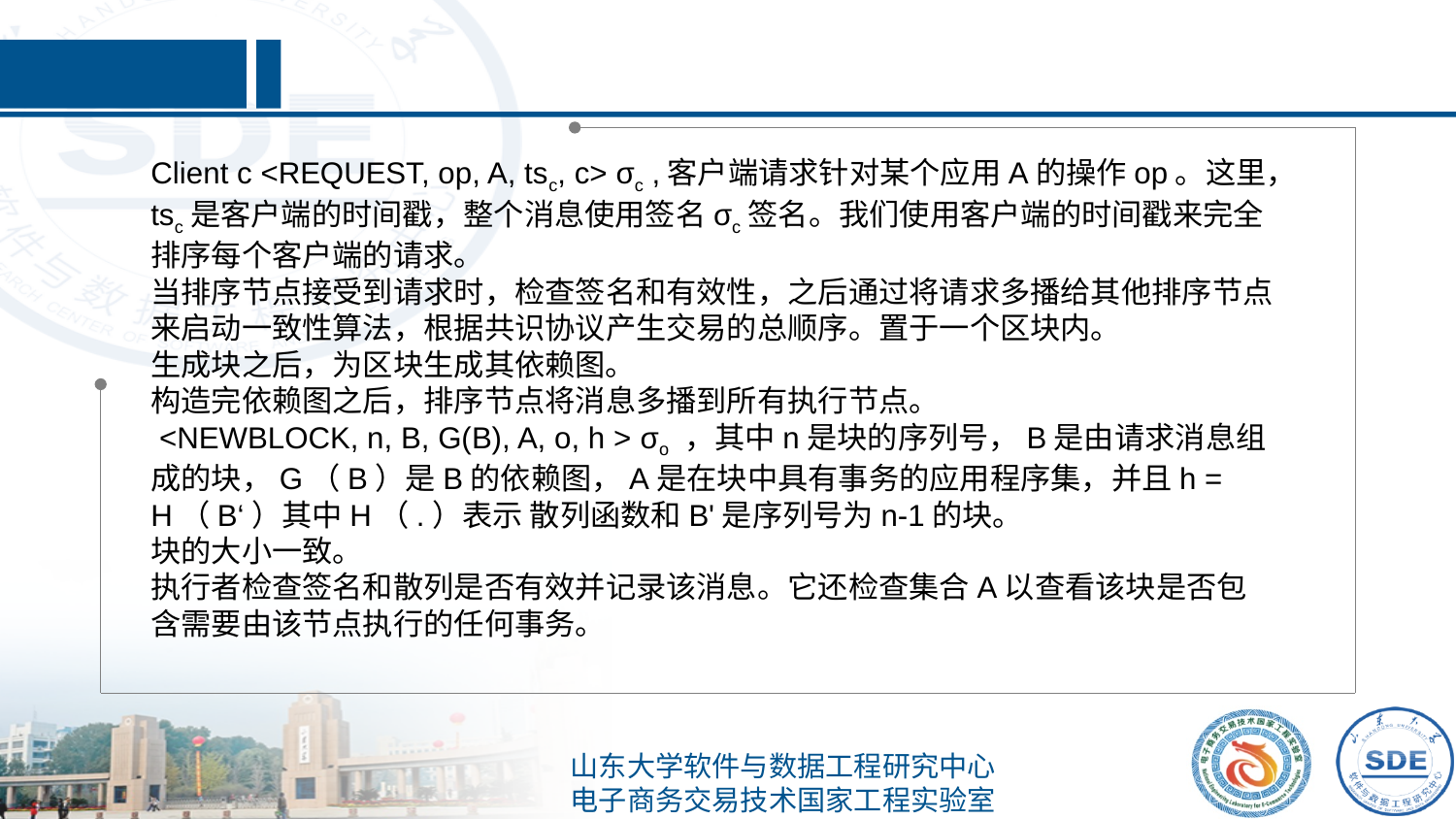

Client c <REQUEST, op, A, tsc, c> σc ,客户端请求针对某个应用A的操作op。这里，tsc是客户端的时间戳，整个消息使用签名σc签名。我们使用客户端的时间戳来完全排序每个客户端的请求。
当排序节点接受到请求时，检查签名和有效性，之后通过将请求多播给其他排序节点来启动一致性算法，根据共识协议产生交易的总顺序。置于一个区块内。
生成块之后，为区块生成其依赖图。
构造完依赖图之后，排序节点将消息多播到所有执行节点。
 <NEWBLOCK, n, B, G(B), A, o, h > σo ，其中n是块的序列号，B是由请求消息组成的块，G（B）是B的依赖图，A是在块中具有事务的应用程序集，并且h = H（B‘）其中H（.）表示 散列函数和B'是序列号为n-1的块。
块的大小一致。
执行者检查签名和散列是否有效并记录该消息。它还检查集合A以查看该块是否包含需要由该节点执行的任何事务。